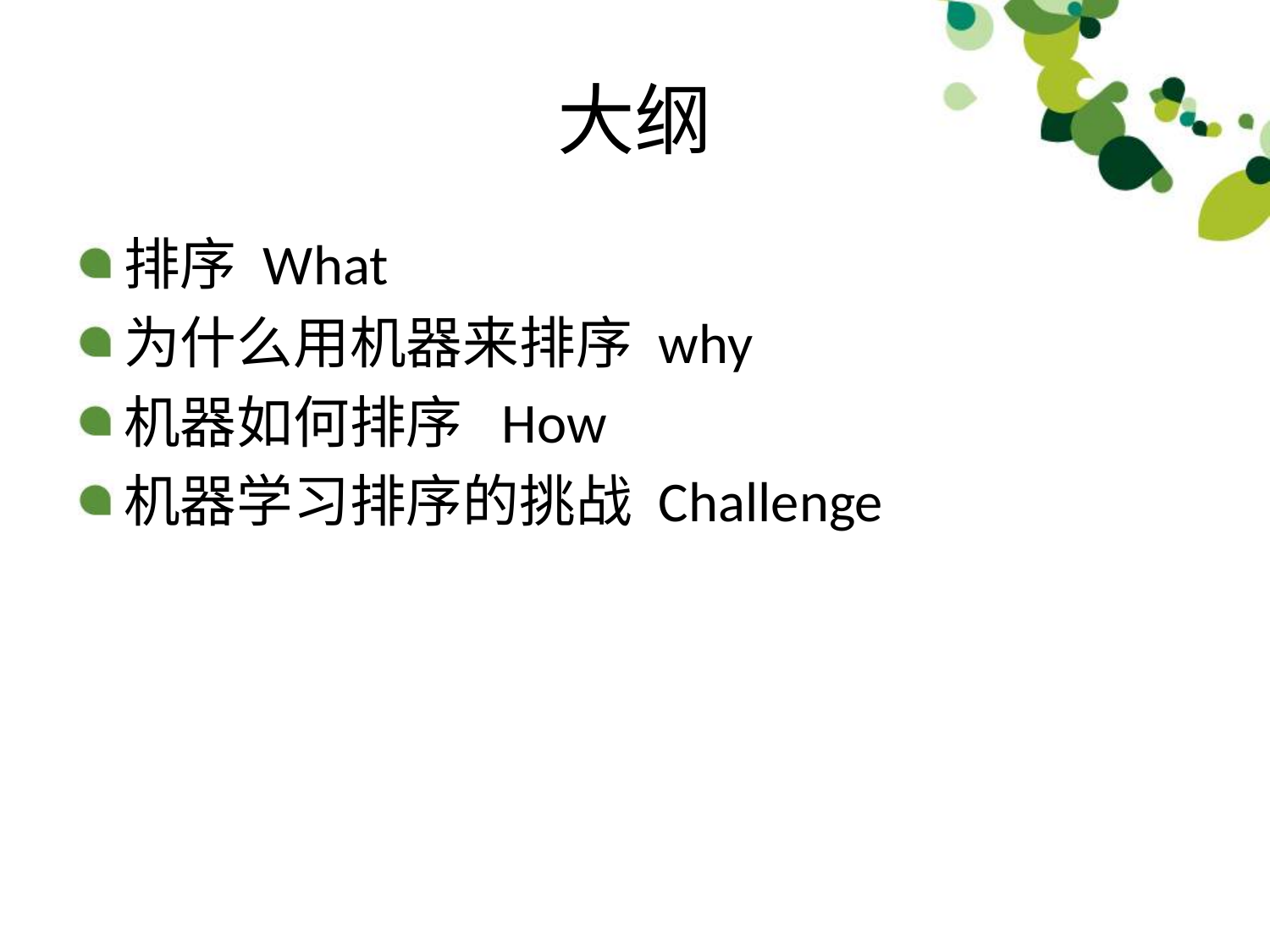

# 大纲
排序 What
为什么用机器来排序 why
机器如何排序  How
机器学习排序的挑战 Challenge